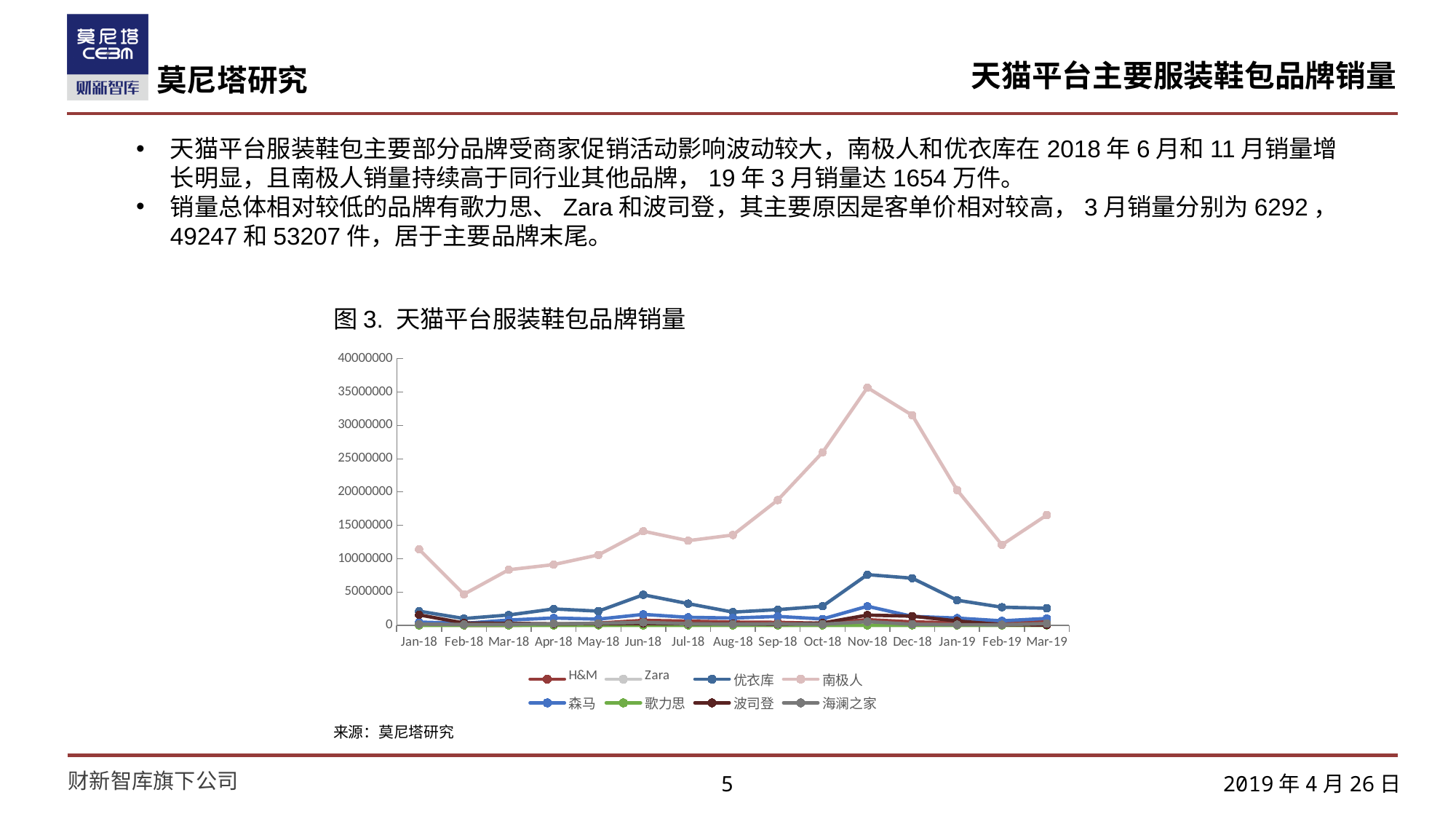

# 天猫平台主要服装鞋包品牌销量
天猫平台服装鞋包主要部分品牌受商家促销活动影响波动较大，南极人和优衣库在2018年6月和11月销量增长明显，且南极人销量持续高于同行业其他品牌，19年3月销量达1654万件。
销量总体相对较低的品牌有歌力思、Zara和波司登，其主要原因是客单价相对较高，3月销量分别为6292，49247和53207件，居于主要品牌末尾。
图3. 天猫平台服装鞋包品牌销量

### Chart

| Category | H&M | Zara | 优衣库 | 南极人 | 森马 | 歌力思 | 波司登 | 海澜之家 |
|---|---|---|---|---|---|---|---|---|
| 43101.0 | None | 44029.0 | 2132794.0 | 11406706.0 | 491813.0 | 4284.0 | 1574374.0 | 193253.0 |
| 43132.0 | 46.0 | 30243.0 | 1026260.0 | 4669670.0 | 302821.0 | 6772.0 | 359217.0 | 131696.0 |
| 43160.0 | 3619.0 | 31592.0 | 1553953.0 | 8345253.0 | 801139.0 | 5682.0 | 308756.0 | 159037.0 |
| 43191.0 | 135149.0 | 21181.0 | 2463862.0 | 9111502.0 | 1107770.0 | 4725.0 | 225688.0 | 247320.0 |
| 43221.0 | 335665.0 | 35693.0 | 2134261.0 | 10568575.0 | 940112.0 | 7874.0 | 234170.0 | 306924.0 |
| 43252.0 | 752400.0 | 67985.0 | 4586751.0 | 14123106.0 | 1644324.0 | 6992.0 | 282312.0 | 455833.0 |
| 43282.0 | 632228.0 | 61846.0 | 3257312.0 | 12697555.0 | 1208149.0 | 3432.0 | 230675.0 | 249130.0 |
| 43313.0 | 494967.0 | 51709.0 | 1990937.0 | 13550030.0 | 1099873.0 | 4108.0 | 237978.0 | 186876.0 |
| 43344.0 | 453532.0 | 37708.0 | 2362300.0 | 18794250.0 | 1344138.0 | 4368.0 | 157357.0 | 222374.0 |
| 43374.0 | 321370.0 | 20467.0 | 2870593.0 | 25944562.0 | 965189.0 | 2043.0 | 357001.0 | 170261.0 |
| 43405.0 | 854865.0 | 148683.0 | 7607371.0 | 35649473.0 | 2865614.0 | 9991.0 | 1542406.0 | 556032.0 |
| 43435.0 | 527820.0 | 96966.0 | 7070890.0 | 31510176.0 | 1347710.0 | 7313.0 | 1384545.0 | 170284.0 |
| 43466.0 | 385456.0 | 90331.0 | 3776299.0 | 20294906.0 | 1090880.0 | 5270.0 | 666615.0 | 99309.0 |
| 43497.0 | 514492.0 | 103933.0 | 2725256.0 | 12076003.0 | 677165.0 | 3681.0 | 91935.0 | 91303.0 |
| 43525.0 | 583020.0 | 49247.0 | 2572087.0 | 16546093.0 | 1039252.0 | 6292.0 | 53207.0 | 276997.0 |
来源：莫尼塔研究
5
2019年4月26日